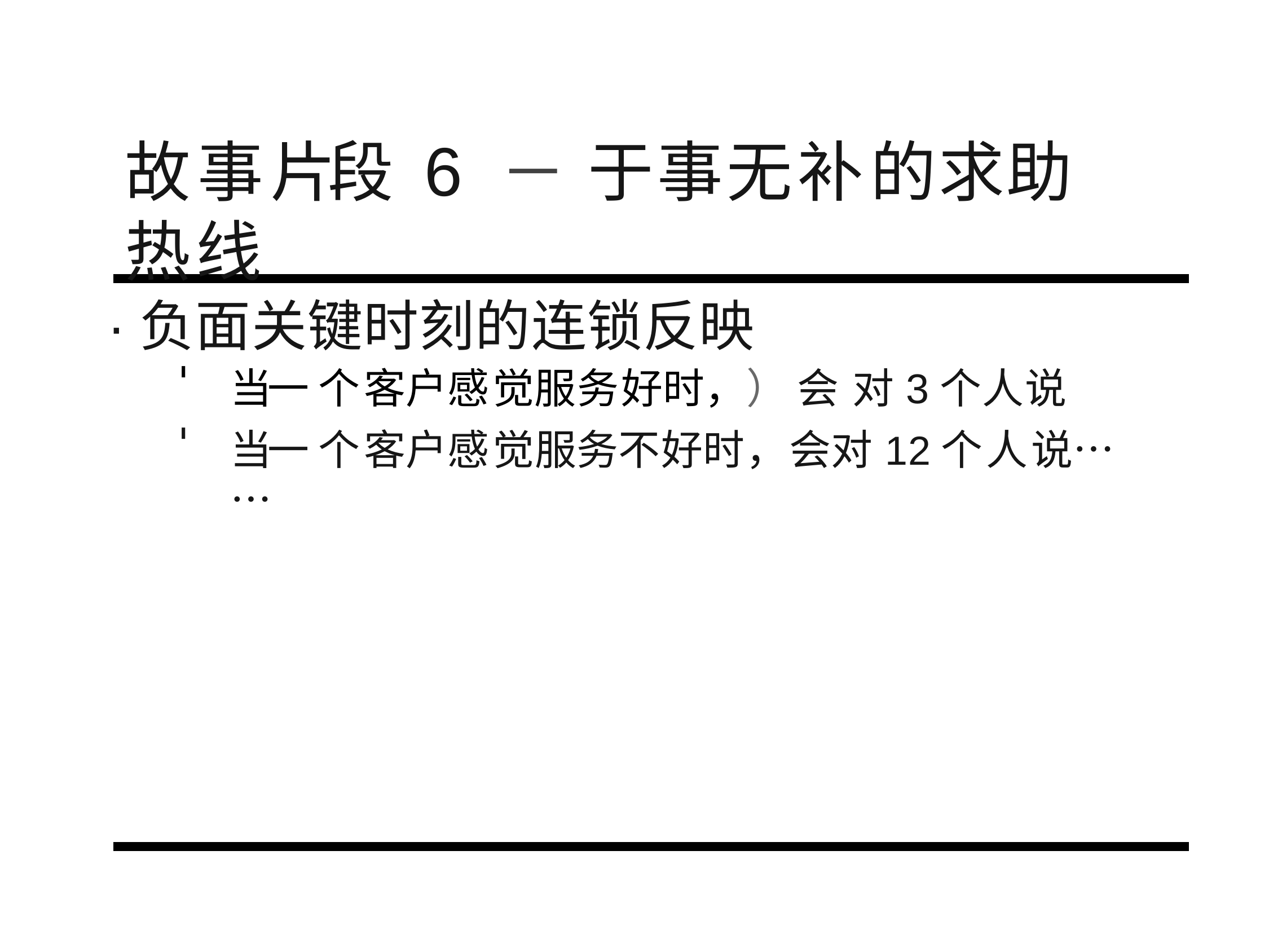

# 故事片段 6－于事无补的求助热线

·负面关键时刻的连锁反映
当一 个客户感觉服务好时，） 会 对3个人说
当一 个客户感觉服务不好时，会对12个人说……